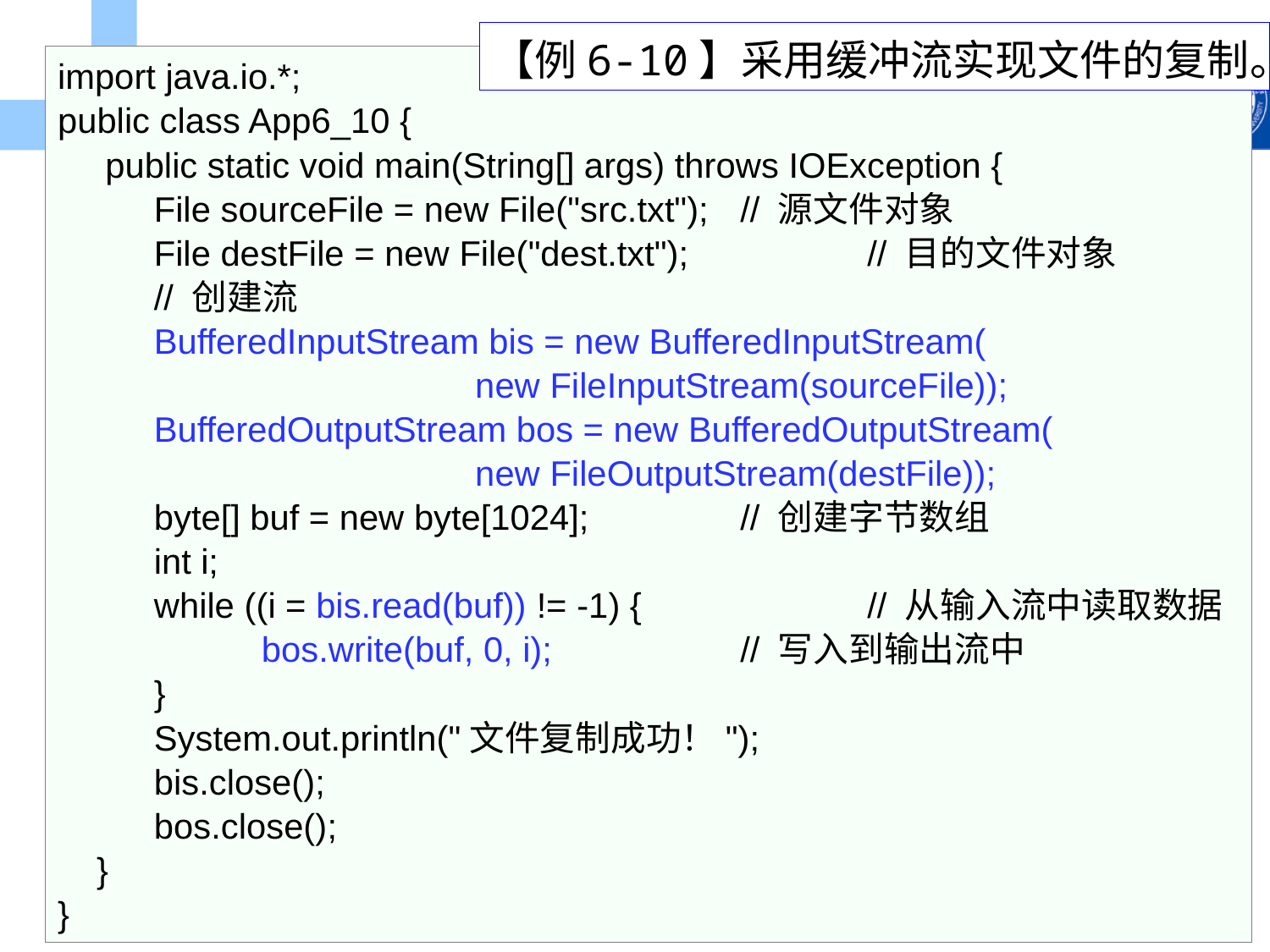

# 【例6-10】采用缓冲流实现文件的复制。
import java.io.*;
public class App6_10 {
	public static void main(String[] args) throws IOException {
	     File sourceFile = new File("src.txt"); 	// 源文件对象
	     File destFile = new File("dest.txt"); 		// 目的文件对象
	     // 创建流
	     BufferedInputStream bis = new BufferedInputStream(
                                      new FileInputStream(sourceFile));
	     BufferedOutputStream bos = new BufferedOutputStream(
                                      new FileOutputStream(destFile));
	     byte[] buf = new byte[1024]; 		// 创建字节数组
	     int i;
	     while ((i = bis.read(buf)) != -1) { 	  	// 从输入流中读取数据
		   bos.write(buf, 0, i); 		// 写入到输出流中
	     }
	     System.out.println("文件复制成功！");
	     bis.close();
	     bos.close();
    }
}